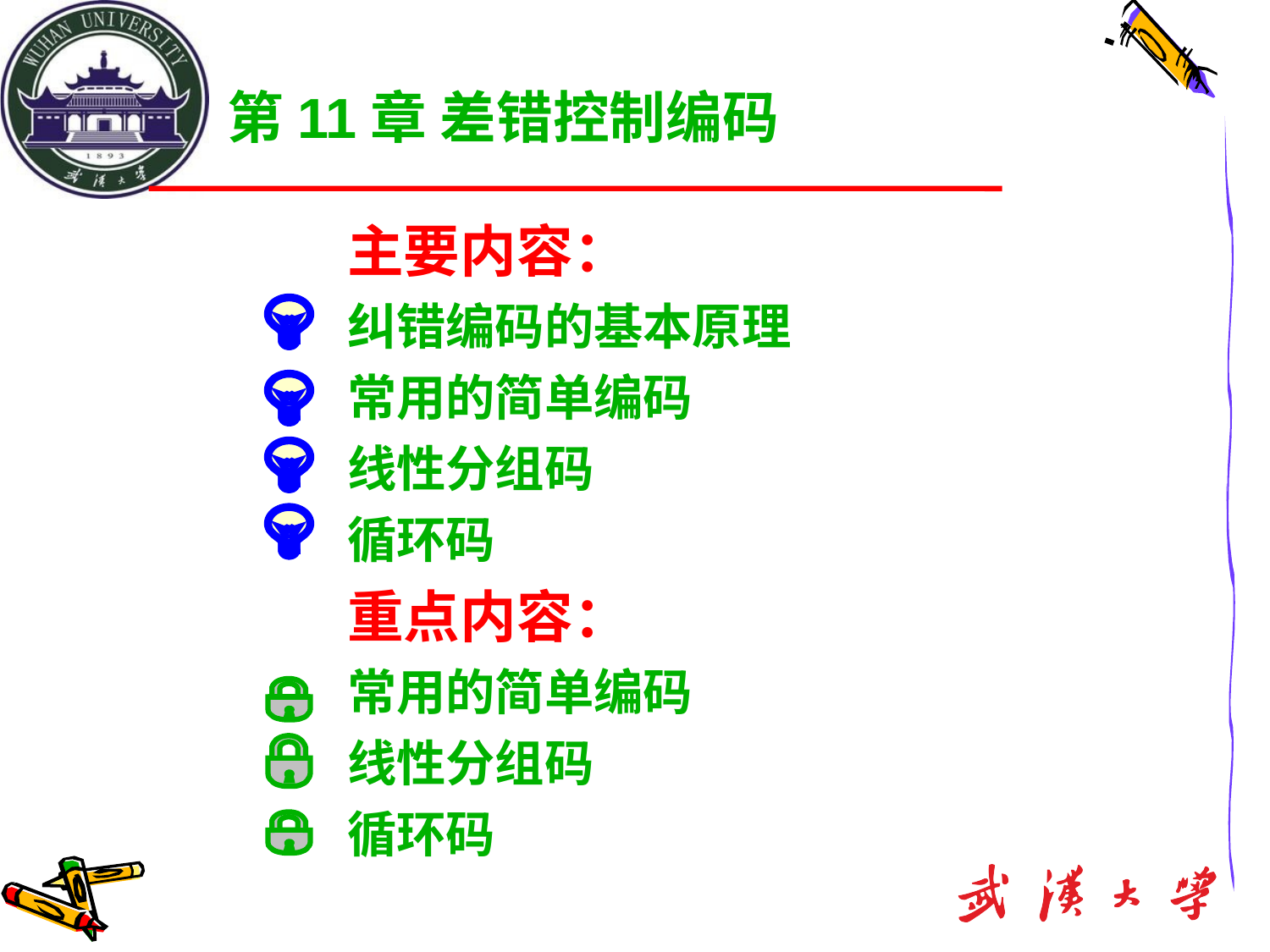

第11章 差错控制编码
主要内容：
纠错编码的基本原理
常用的简单编码
线性分组码
循环码
重点内容：
常用的简单编码
线性分组码
循环码